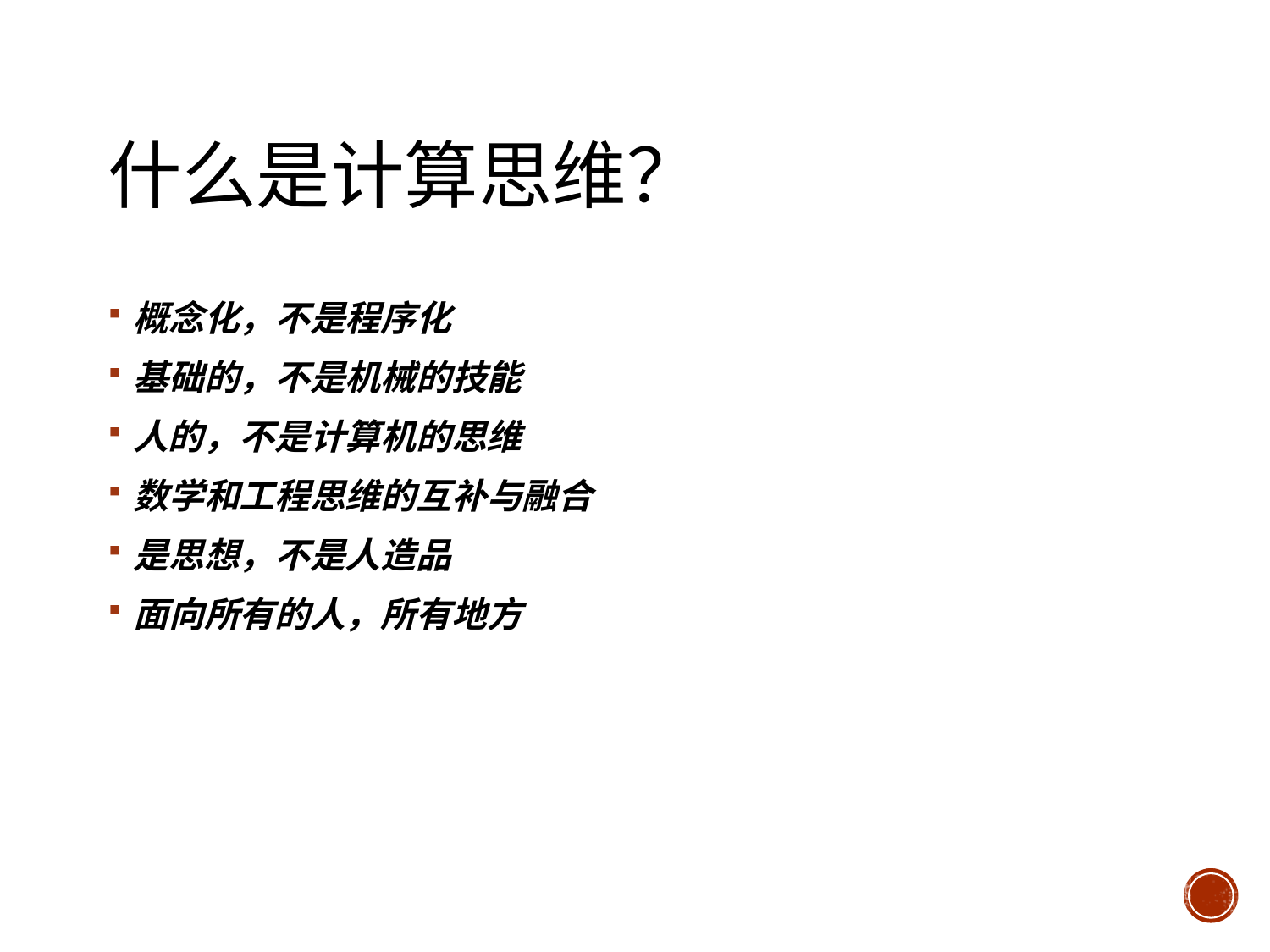

# 什么是计算思维？
概念化，不是程序化
基础的，不是机械的技能
人的，不是计算机的思维
数学和工程思维的互补与融合
是思想，不是人造品
面向所有的人，所有地方